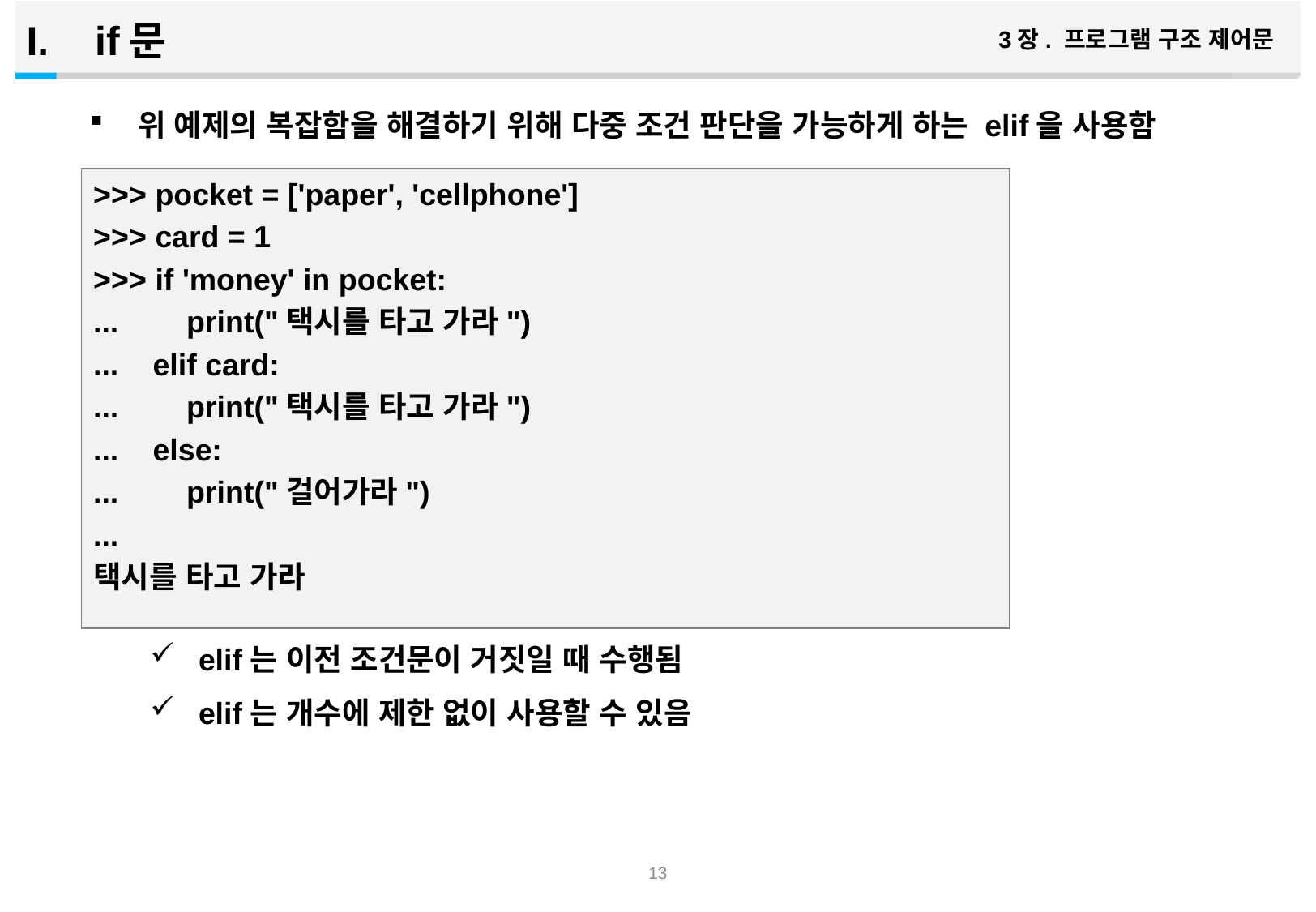

if문
3장. 프로그램 구조 제어문
위 예제의 복잡함을 해결하기 위해 다중 조건 판단을 가능하게 하는 elif을 사용함

elif는 이전 조건문이 거짓일 때 수행됨
elif는 개수에 제한 없이 사용할 수 있음
>>> pocket = ['paper', 'cellphone']
>>> card = 1
>>> if 'money' in pocket:
...        print("택시를 타고 가라")
...    elif card:
...        print("택시를 타고 가라")
...    else:
...        print("걸어가라")
...
택시를 타고 가라
13